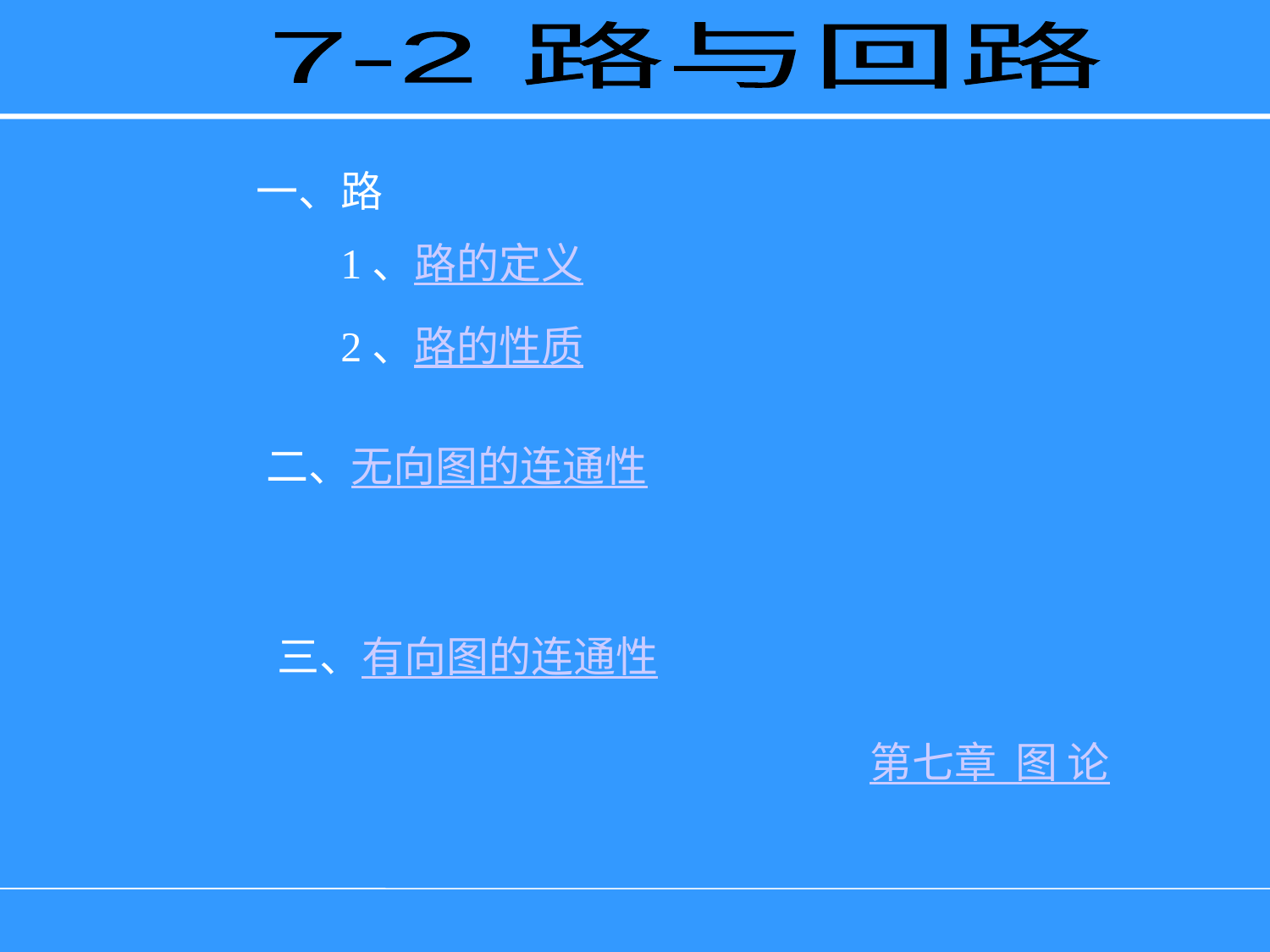

7-2 路与回路

一、路
        1、路的定义
        2、路的性质

二、无向图的连通性
三、有向图的连通性
第七章  图 论